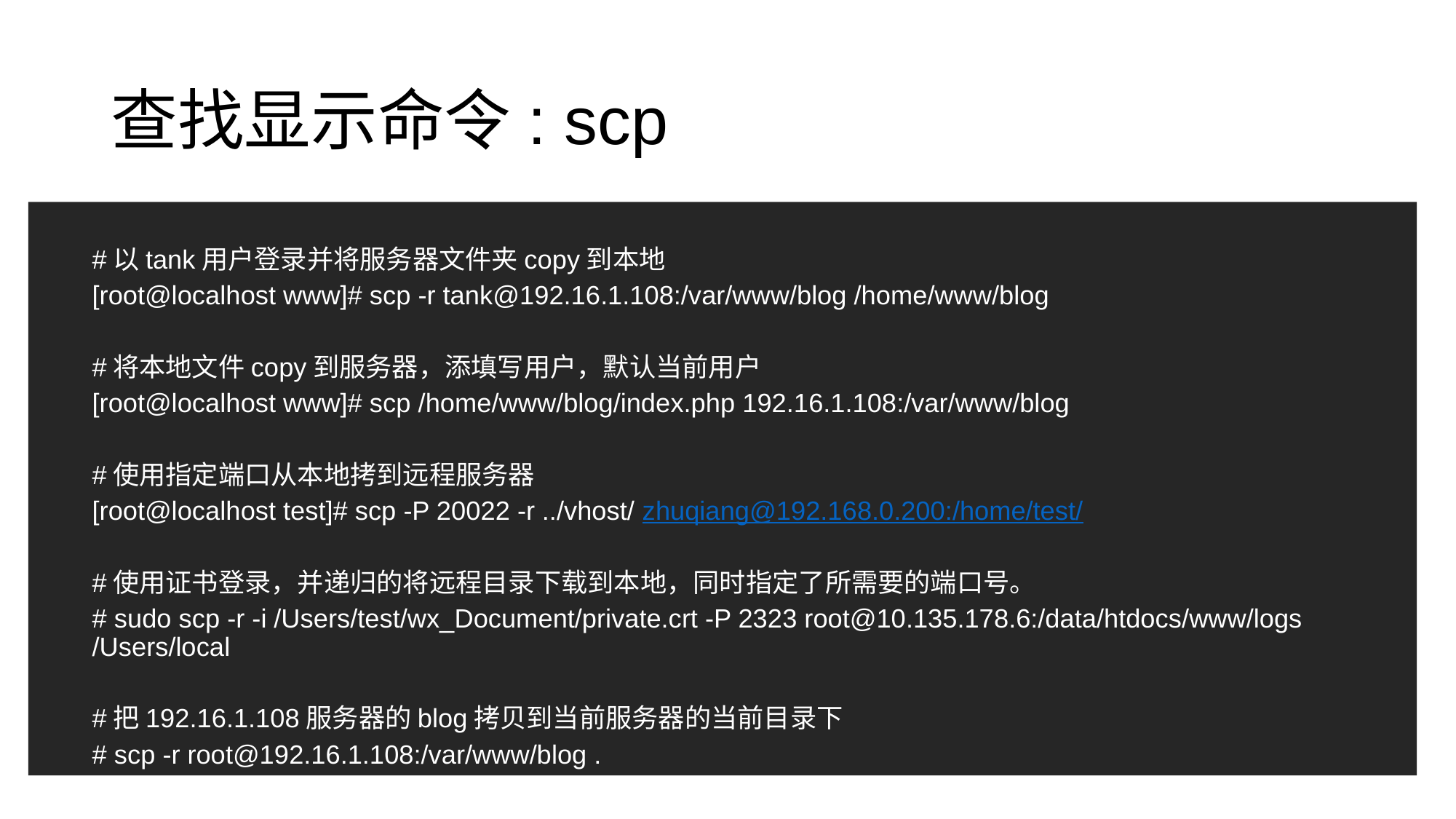

# 查找显示命令: scp

#以tank用户登录并将服务器文件夹copy到本地
[root@localhost www]# scp -r tank@192.16.1.108:/var/www/blog /home/www/blog

#将本地文件copy到服务器，添填写用户，默认当前用户
[root@localhost www]# scp /home/www/blog/index.php 192.16.1.108:/var/www/blog

#使用指定端口从本地拷到远程服务器
[root@localhost test]# scp -P 20022 -r ../vhost/ zhuqiang@192.168.0.200:/home/test/

#使用证书登录，并递归的将远程目录下载到本地，同时指定了所需要的端口号。
# sudo scp -r -i /Users/test/wx_Document/private.crt -P 2323 root@10.135.178.6:/data/htdocs/www/logs /Users/local

#把192.16.1.108服务器的blog拷贝到当前服务器的当前目录下
# scp -r root@192.16.1.108:/var/www/blog .